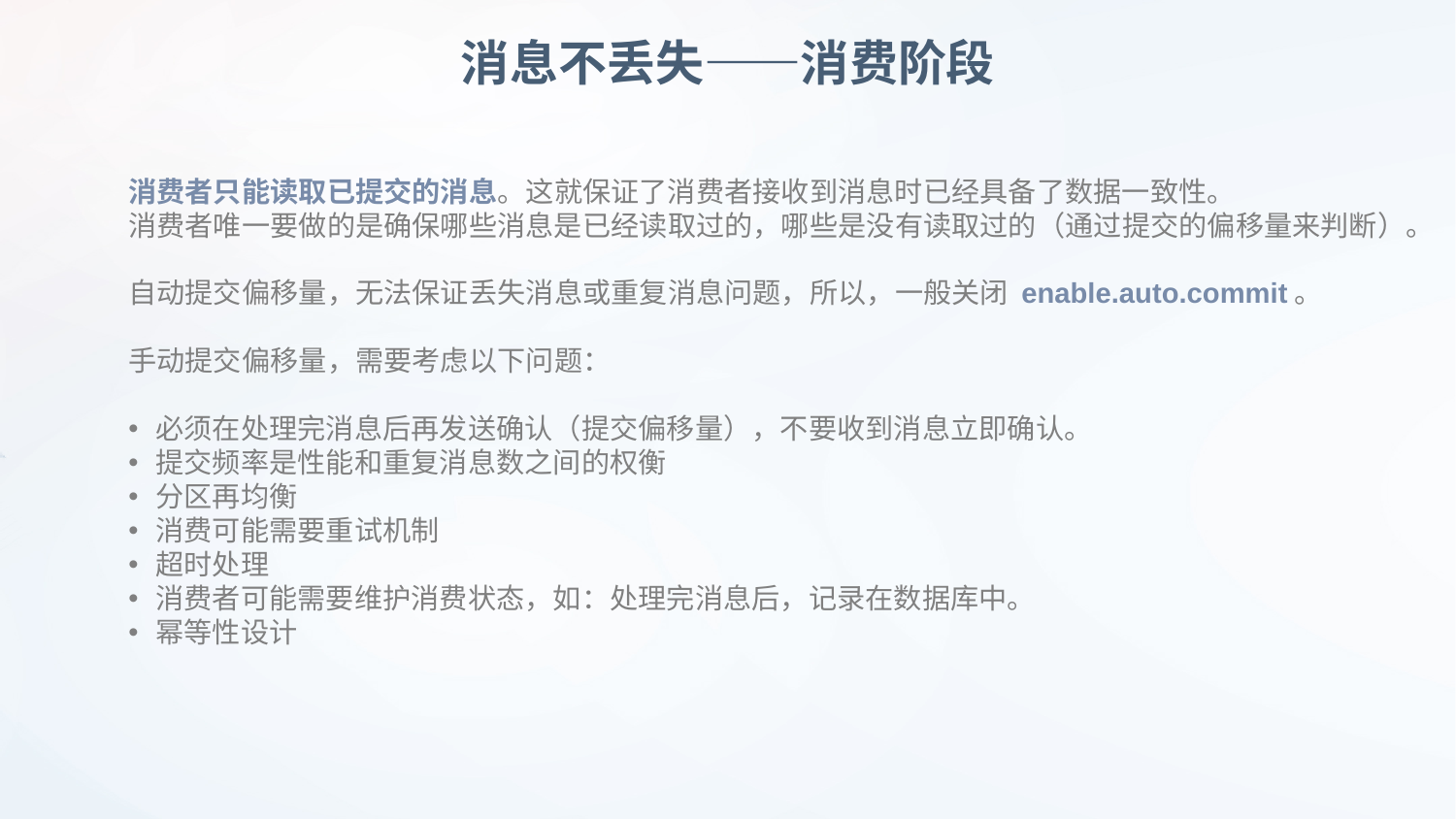

消息不丢失——消费阶段
消费者只能读取已提交的消息。这就保证了消费者接收到消息时已经具备了数据一致性。
消费者唯一要做的是确保哪些消息是已经读取过的，哪些是没有读取过的（通过提交的偏移量来判断）。

自动提交偏移量，无法保证丢失消息或重复消息问题，所以，一般关闭 enable.auto.commit。

手动提交偏移量，需要考虑以下问题：

必须在处理完消息后再发送确认（提交偏移量），不要收到消息立即确认。
提交频率是性能和重复消息数之间的权衡
分区再均衡
消费可能需要重试机制
超时处理
消费者可能需要维护消费状态，如：处理完消息后，记录在数据库中。
幂等性设计